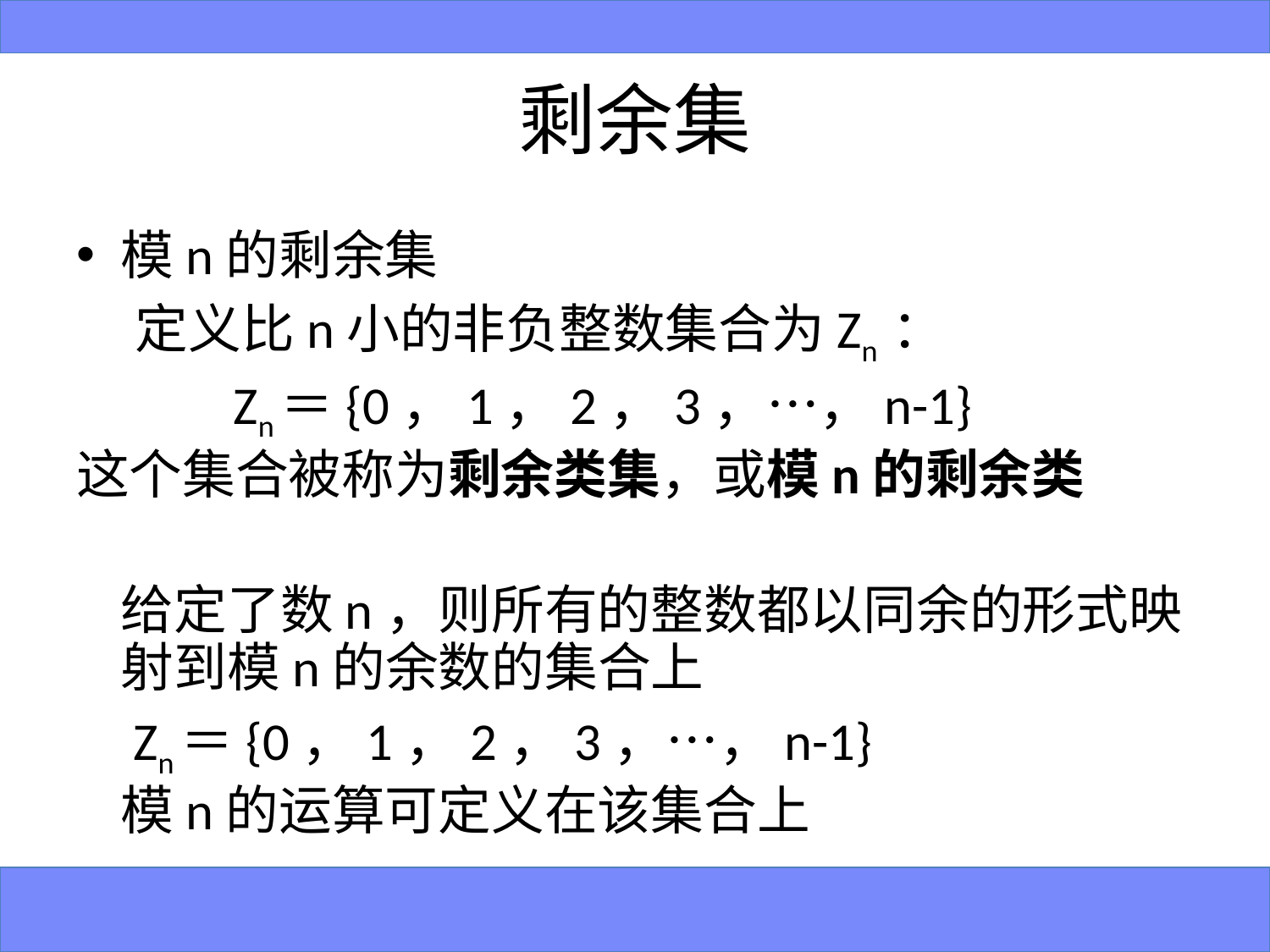

# 剩余集
模n的剩余集
    定义比n小的非负整数集合为Zn ：
             Zn＝{0，1，2，3，…，n-1}
这个集合被称为剩余类集，或模n的剩余类

	给定了数n，则所有的整数都以同余的形式映射到模n的余数的集合上
		 Zn＝{0，1，2，3，…，n-1}
	模n的运算可定义在该集合上